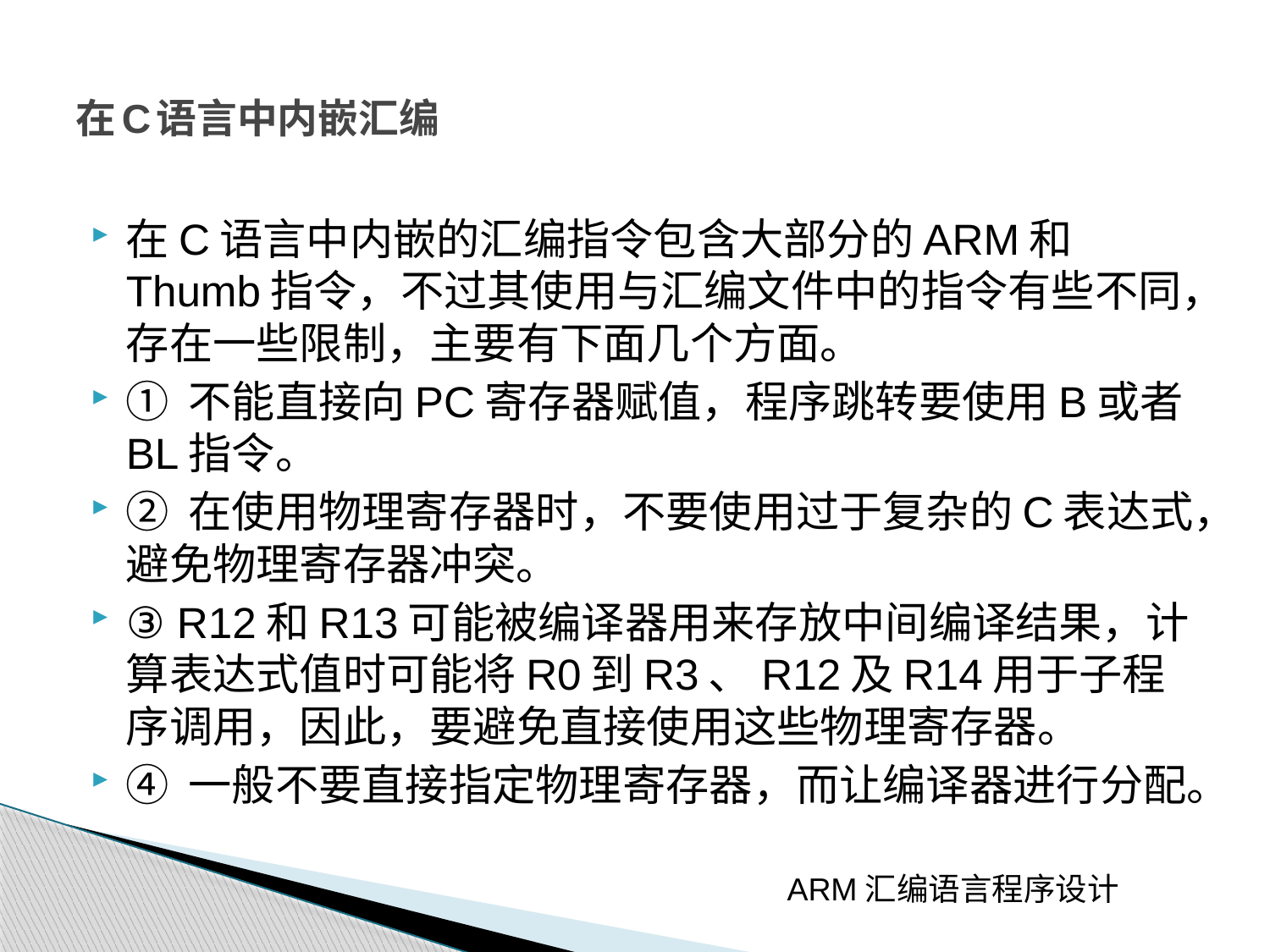

# 在C语言中内嵌汇编
在C语言中内嵌的汇编指令包含大部分的ARM和Thumb指令，不过其使用与汇编文件中的指令有些不同，存在一些限制，主要有下面几个方面。
① 不能直接向PC寄存器赋值，程序跳转要使用B或者BL指令。
② 在使用物理寄存器时，不要使用过于复杂的C表达式，避免物理寄存器冲突。
③ R12和R13可能被编译器用来存放中间编译结果，计算表达式值时可能将R0到R3、R12及R14用于子程序调用，因此，要避免直接使用这些物理寄存器。
④ 一般不要直接指定物理寄存器，而让编译器进行分配。
         ARM汇编语言程序设计